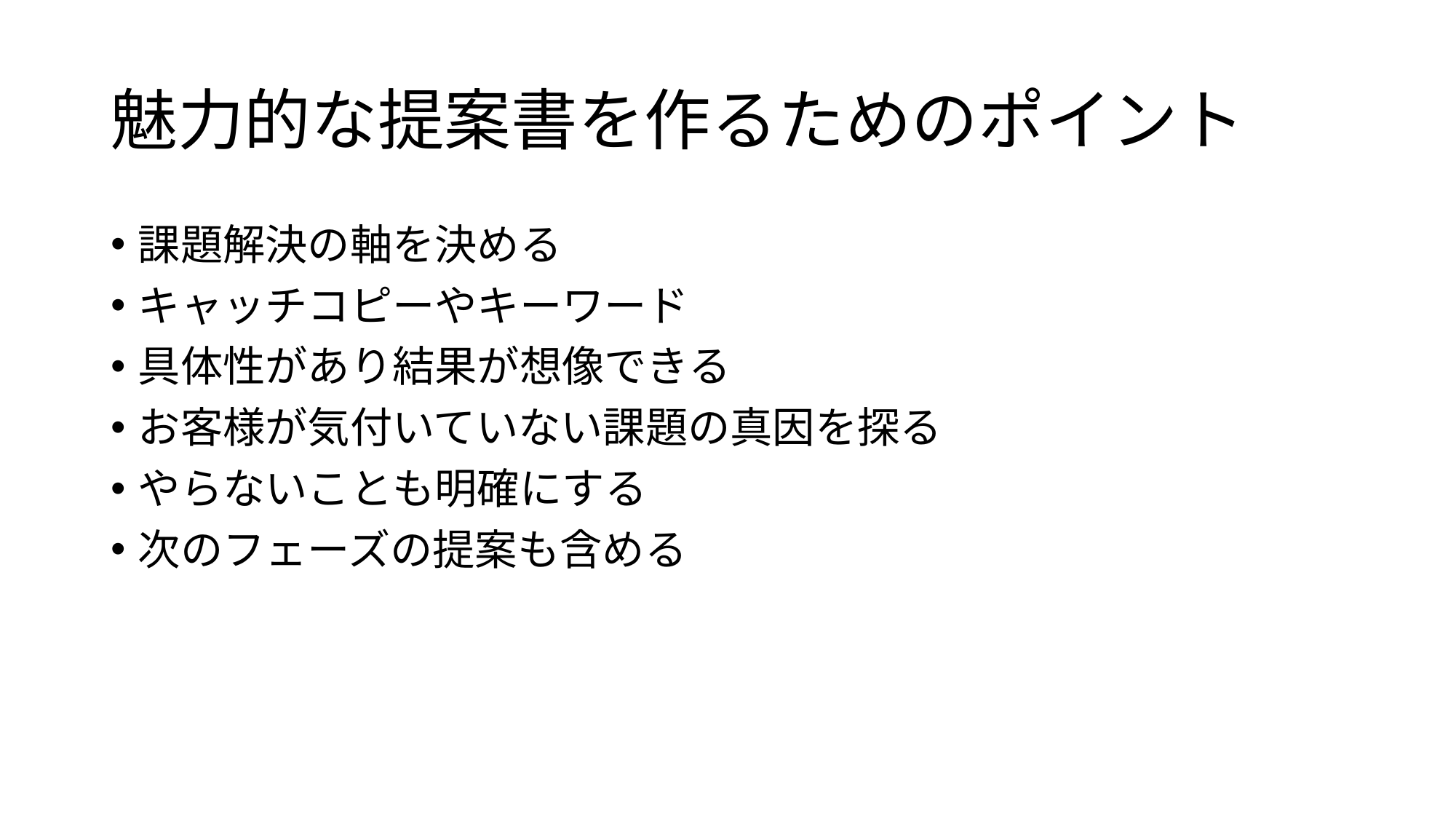

# 魅力的な提案書を作るためのポイント
課題解決の軸を決める
キャッチコピーやキーワード
具体性があり結果が想像できる
お客様が気付いていない課題の真因を探る
やらないことも明確にする
次のフェーズの提案も含める